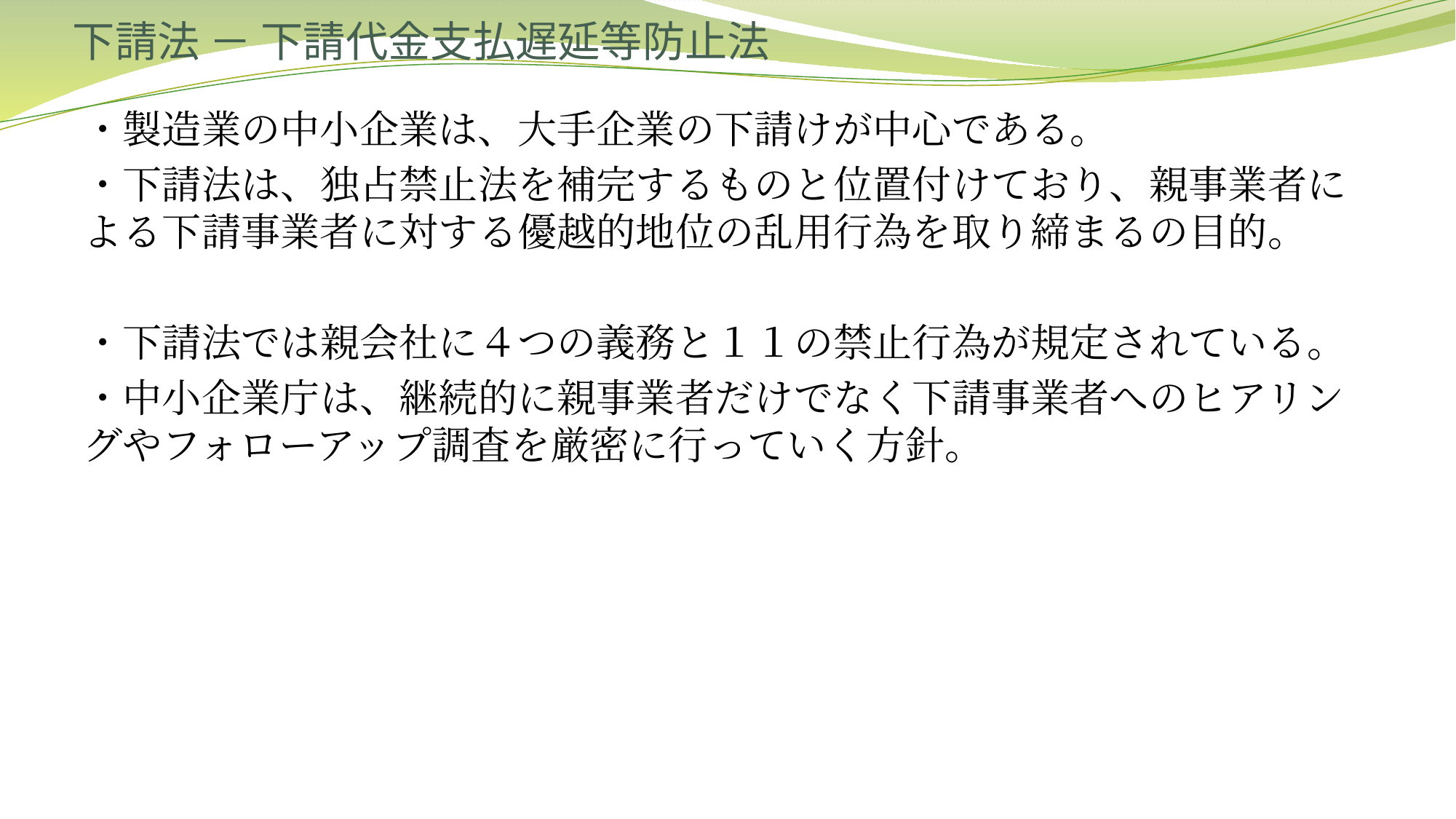

# 下請法 － 下請代金支払遅延等防止法
・製造業の中小企業は、大手企業の下請けが中心である。
・下請法は、独占禁止法を補完するものと位置付けており、親事業者による下請事業者に対する優越的地位の乱用行為を取り締まるの目的。

・下請法では親会社に４つの義務と１１の禁止行為が規定されている。
・中小企業庁は、継続的に親事業者だけでなく下請事業者へのヒアリングやフォローアップ調査を厳密に行っていく方針。